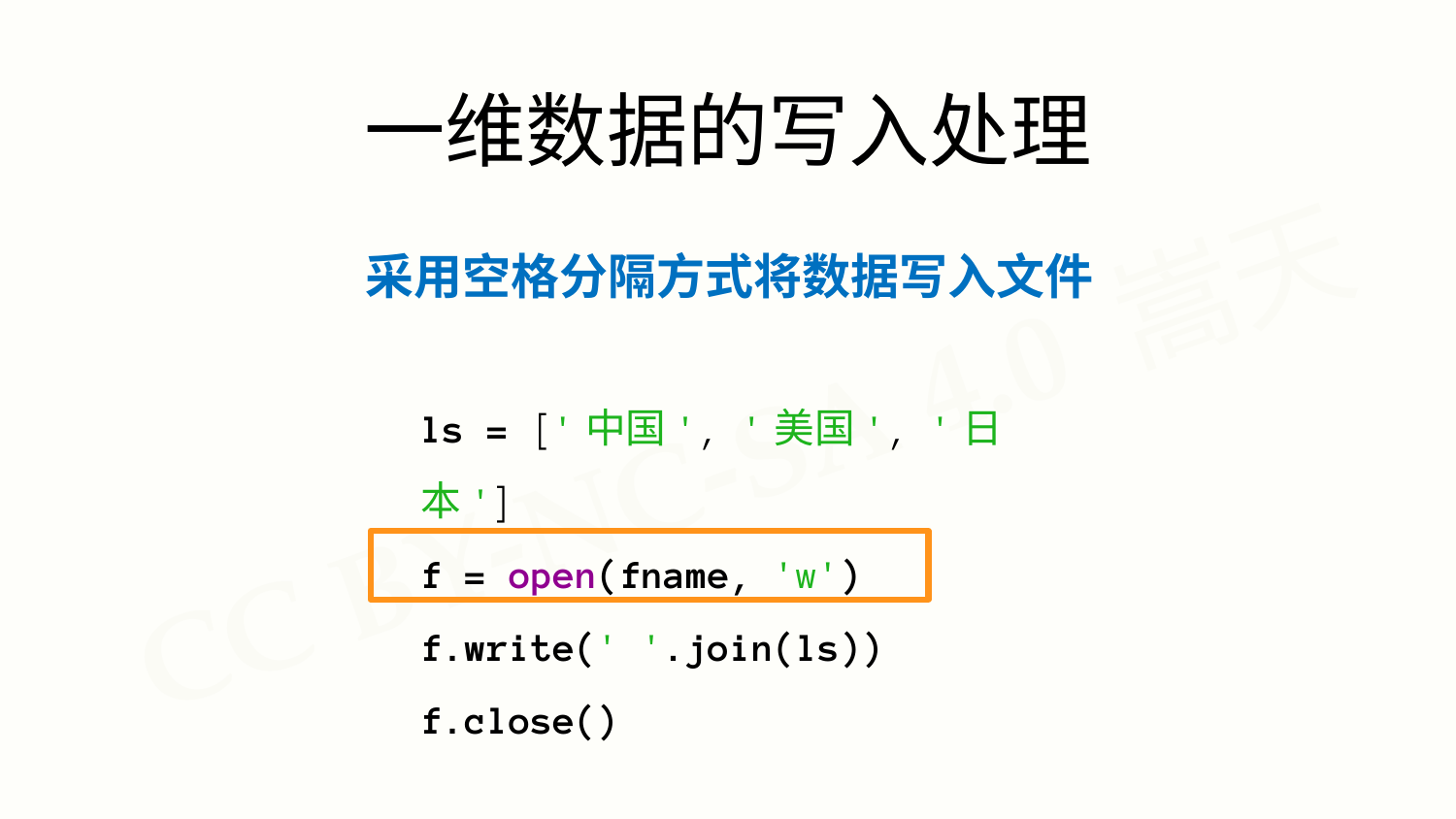

一维数据的写入处理
采用空格分隔方式将数据写入文件
ls = ['中国', '美国', '日本']
f = open(fname, 'w')
f.write(' '.join(ls)) f.close()